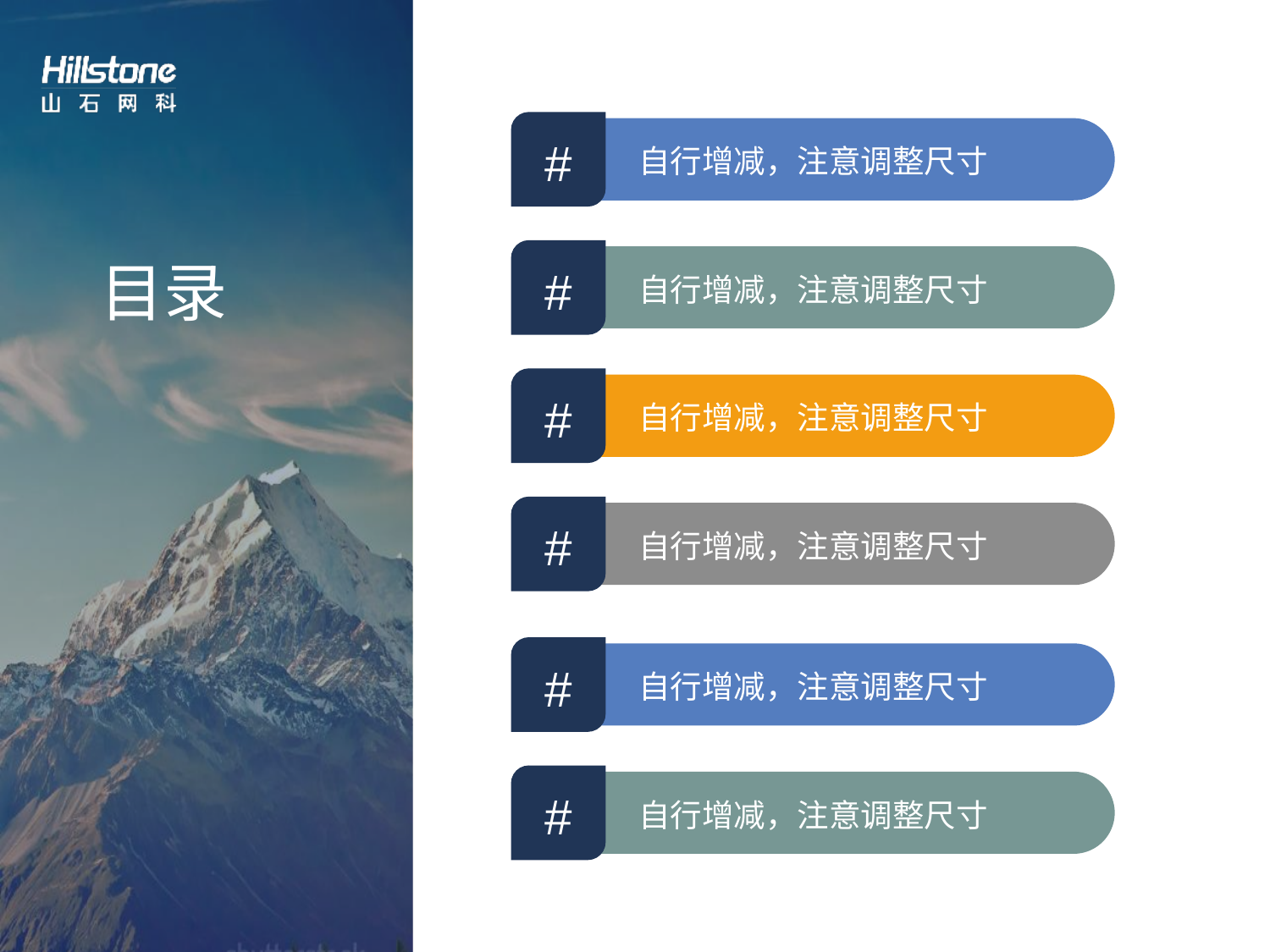

#
自行增减，注意调整尺寸

#
自行增减，注意调整尺寸

#
自行增减，注意调整尺寸

#
自行增减，注意调整尺寸

#
自行增减，注意调整尺寸

#
自行增减，注意调整尺寸